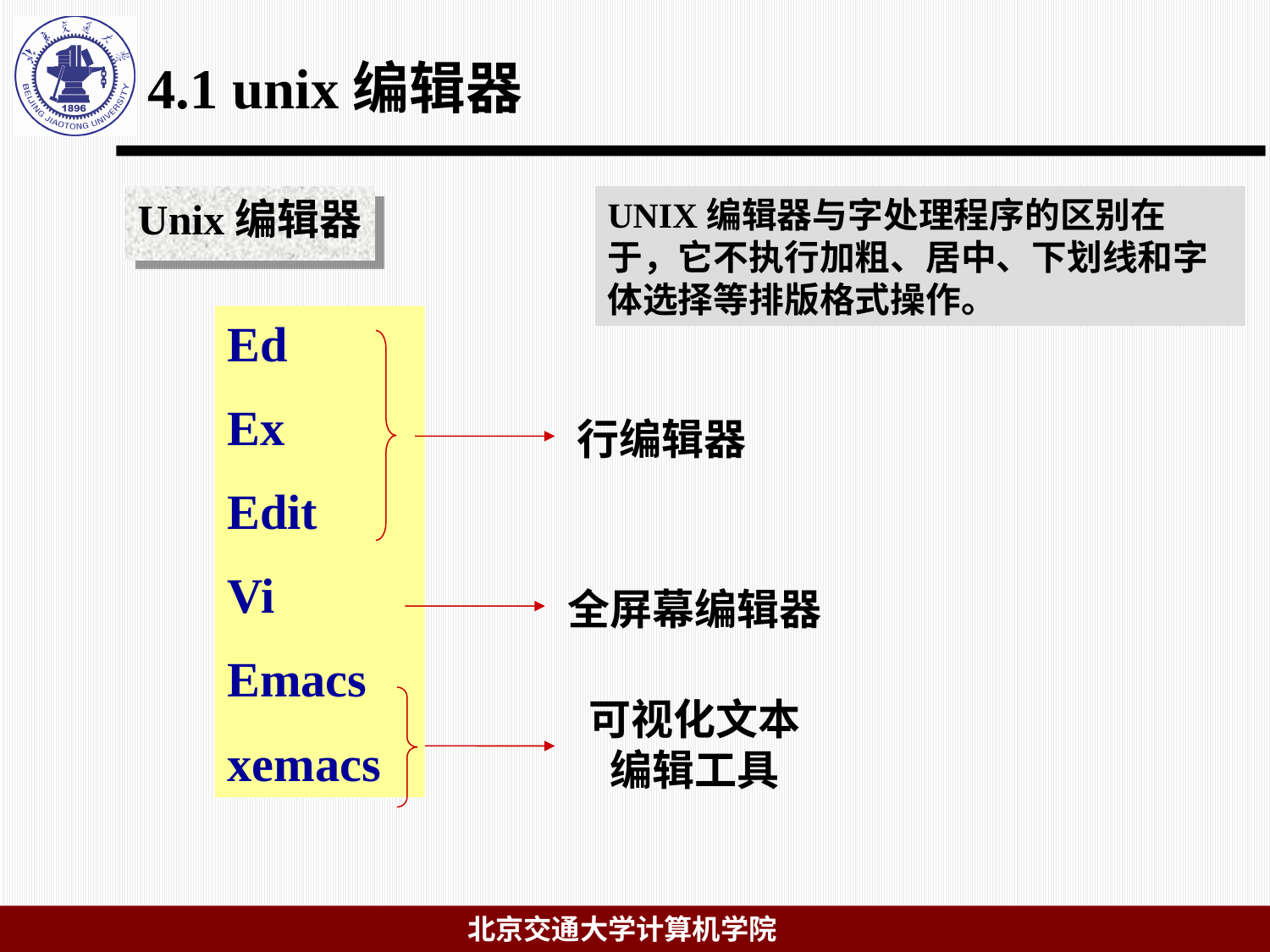

# 4.1 unix编辑器
Unix编辑器
UNIX编辑器与字处理程序的区别在于，它不执行加粗、居中、下划线和字体选择等排版格式操作。
Ed
Ex
Edit
Vi
Emacs
xemacs

行编辑器

全屏幕编辑器

可视化文本编辑工具